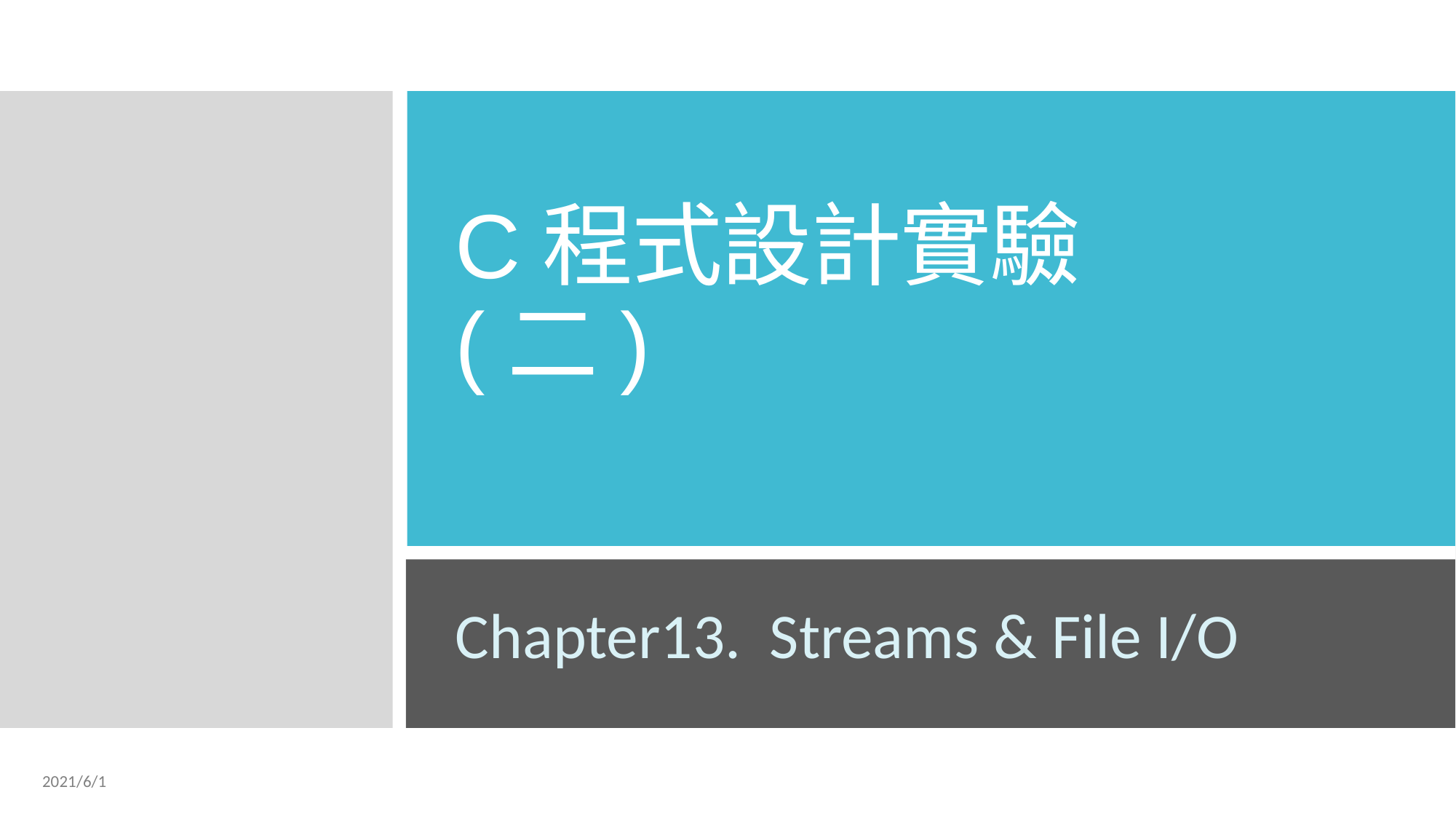

# C程式設計實驗(二)

Chapter13.  Streams & File I/O
2021/6/1
1